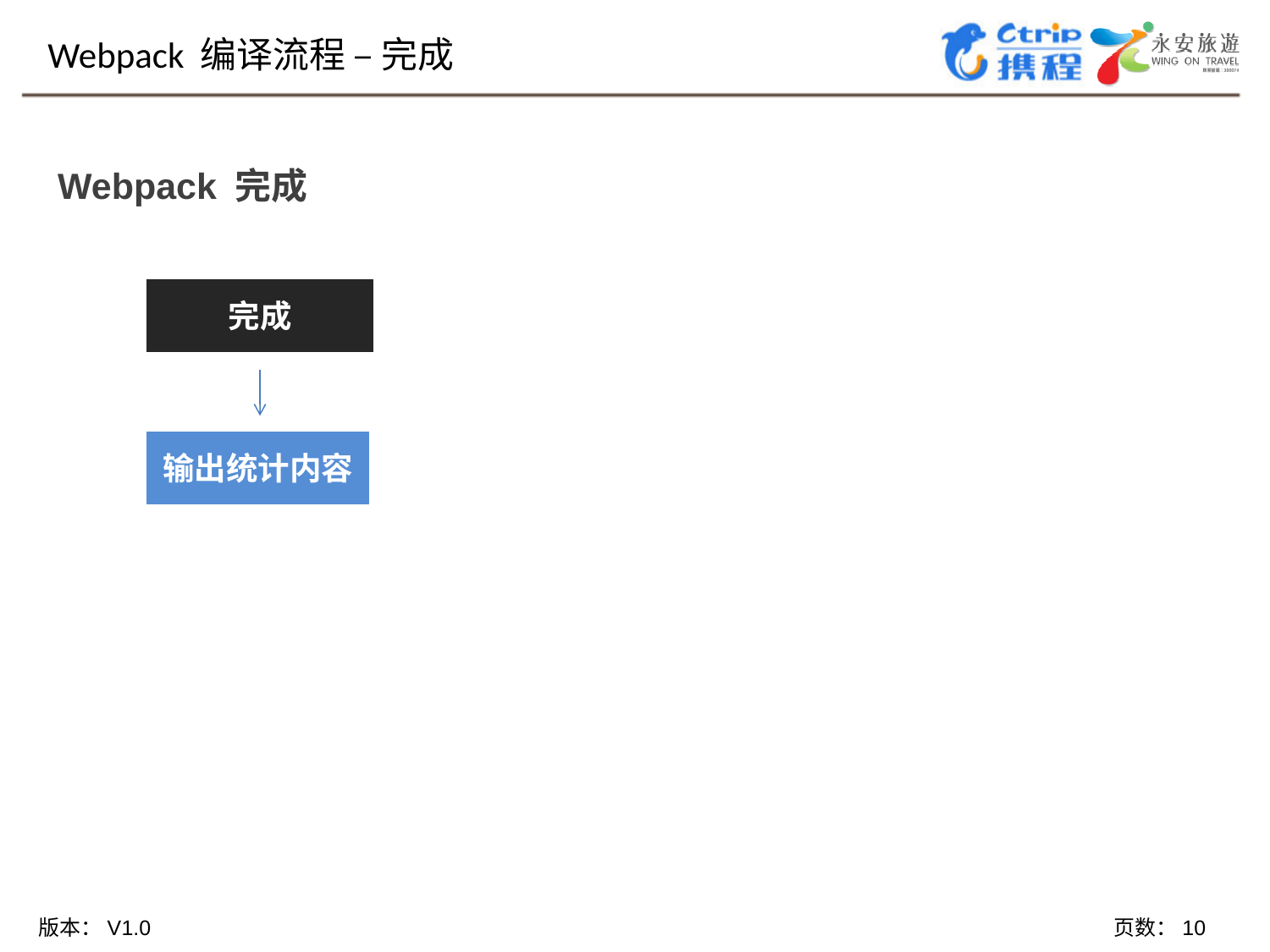

Webpack 编译流程 – 完成
Webpack 完成
完成
输出统计内容